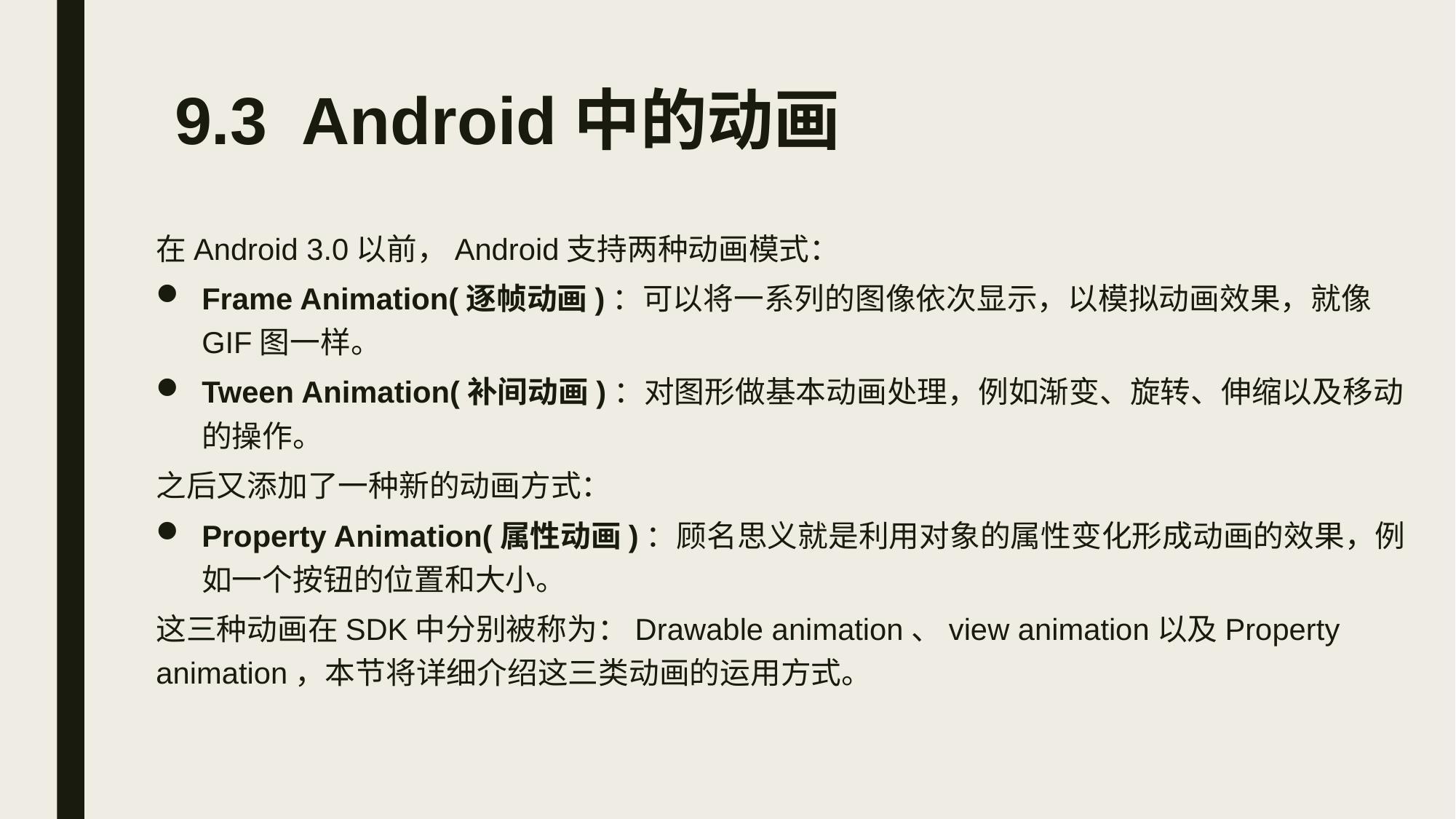

# 9.3  Android中的动画
在Android 3.0以前，Android支持两种动画模式：
Frame Animation(逐帧动画)：可以将一系列的图像依次显示，以模拟动画效果，就像GIF图一样。
Tween Animation(补间动画)：对图形做基本动画处理，例如渐变、旋转、伸缩以及移动的操作。
之后又添加了一种新的动画方式：
Property Animation(属性动画)：顾名思义就是利用对象的属性变化形成动画的效果，例如一个按钮的位置和大小。
这三种动画在SDK中分别被称为：Drawable animation、view animation以及Property animation，本节将详细介绍这三类动画的运用方式。